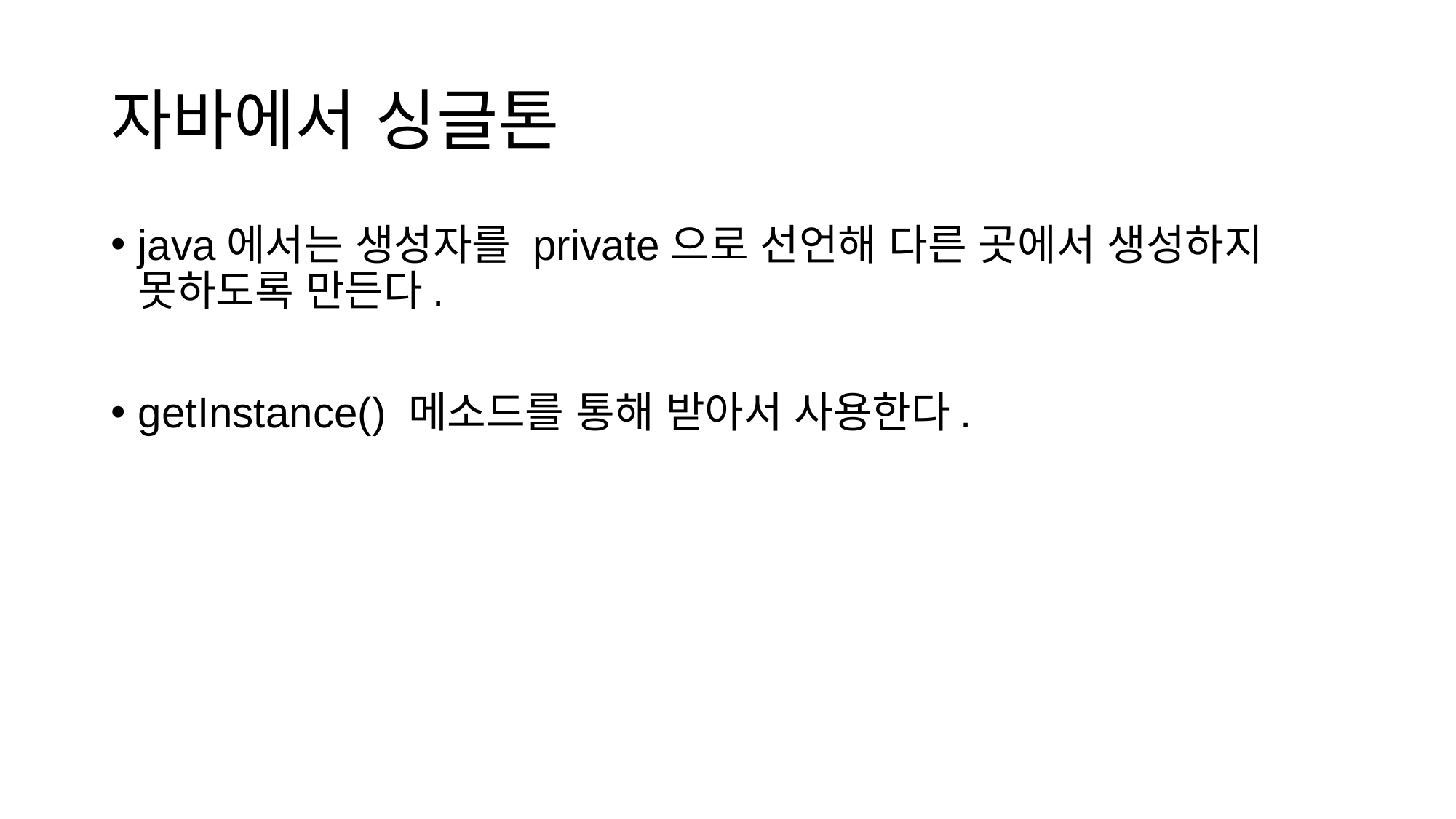

# 자바에서 싱글톤
java에서는 생성자를 private으로 선언해 다른 곳에서 생성하지 못하도록 만든다.

getInstance() 메소드를 통해 받아서 사용한다.